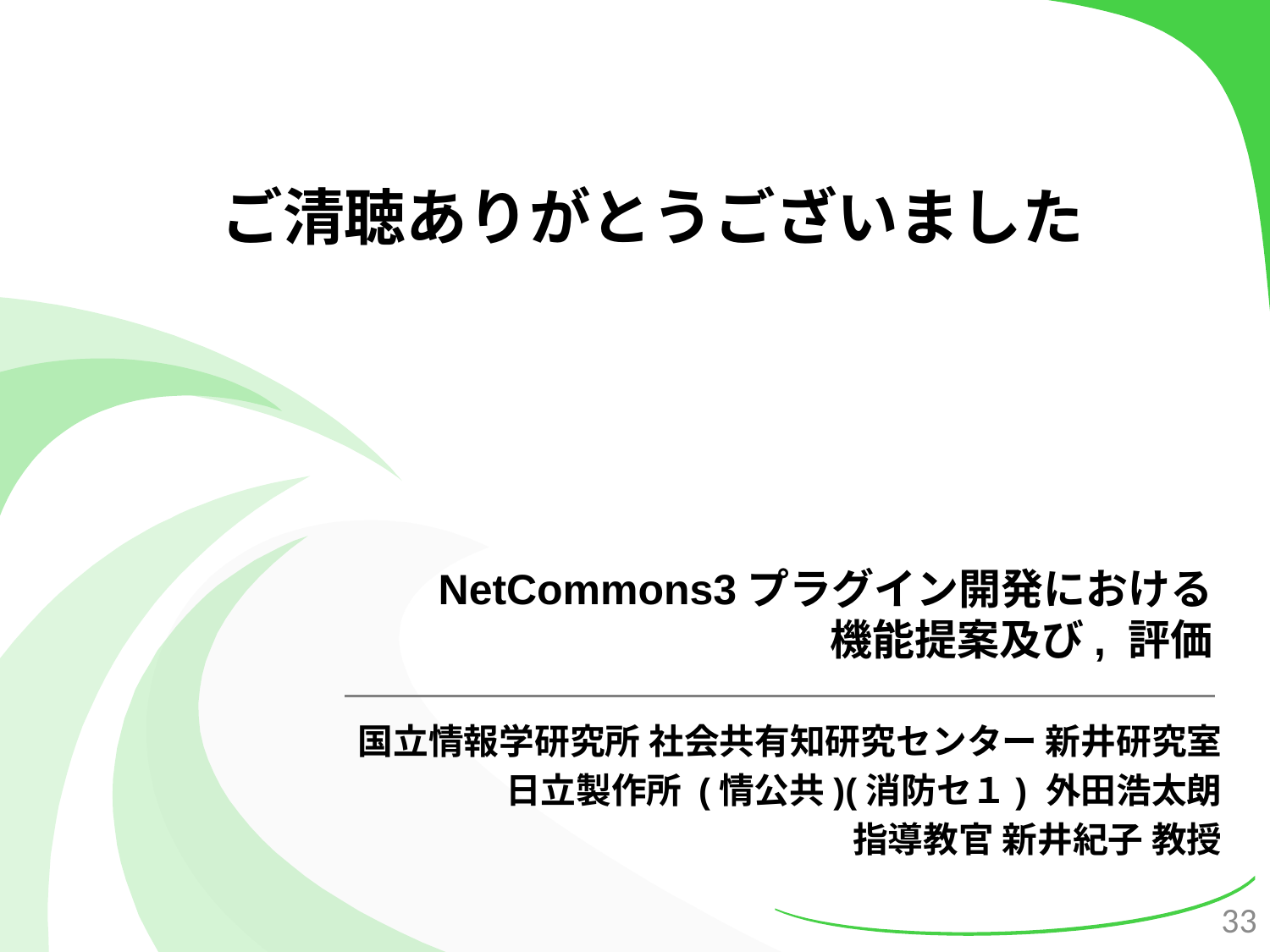

# ご清聴ありがとうございました
NetCommons3プラグイン開発における
機能提案及び, 評価
国立情報学研究所 社会共有知研究センター 新井研究室
日立製作所 (情公共)(消防セ１) 外田浩太朗
指導教官 新井紀子 教授
33